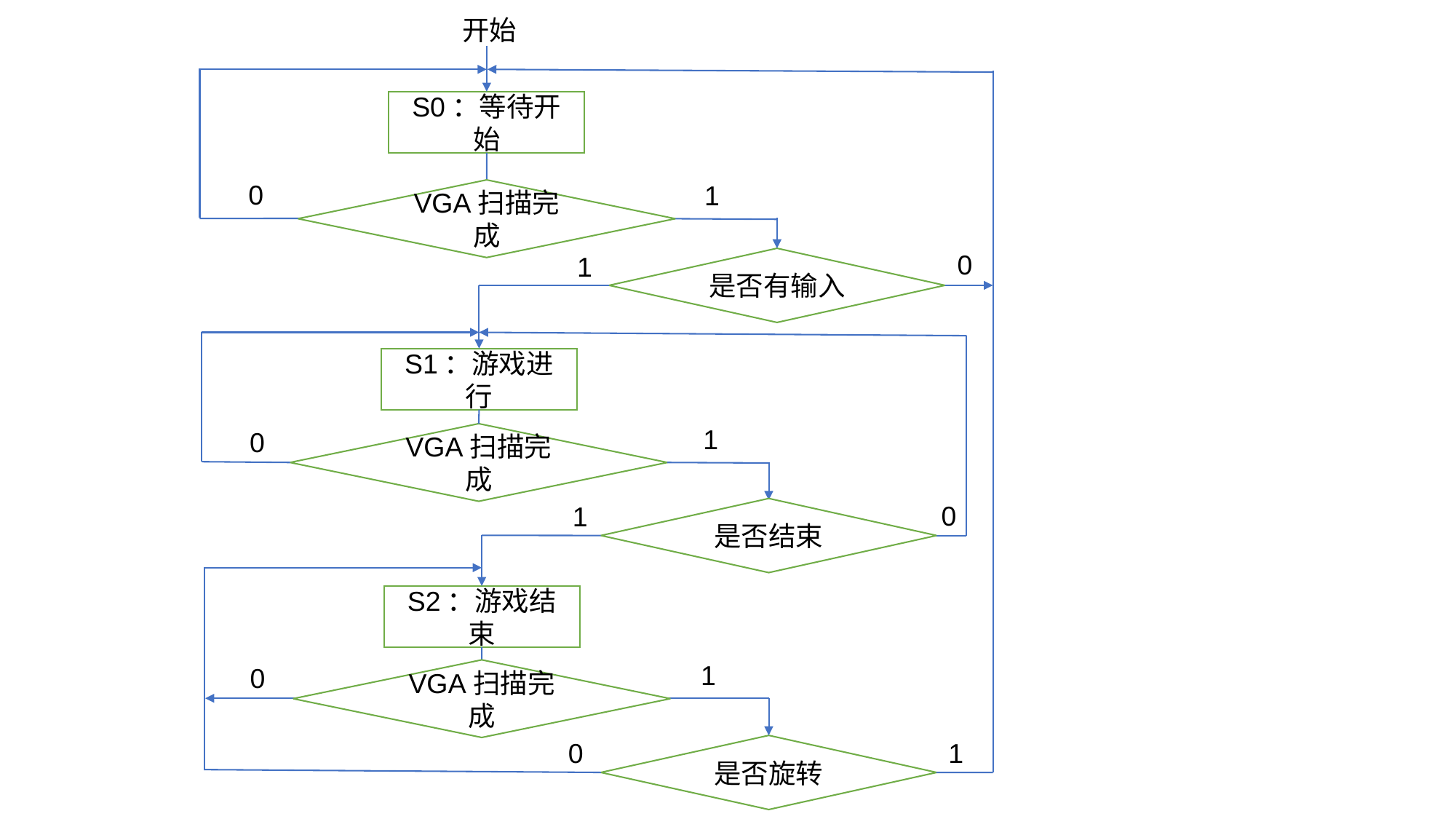

开始
S0：等待开始
0
1
VGA扫描完成
VGA
扫描完成
0
1
是否有输入
S1：游戏进行
1
0
VGA扫描完成
0
1
是否结束
S2：游戏结束
1
0
VGA扫描完成
VGA
扫描完成
0
1
是否旋转